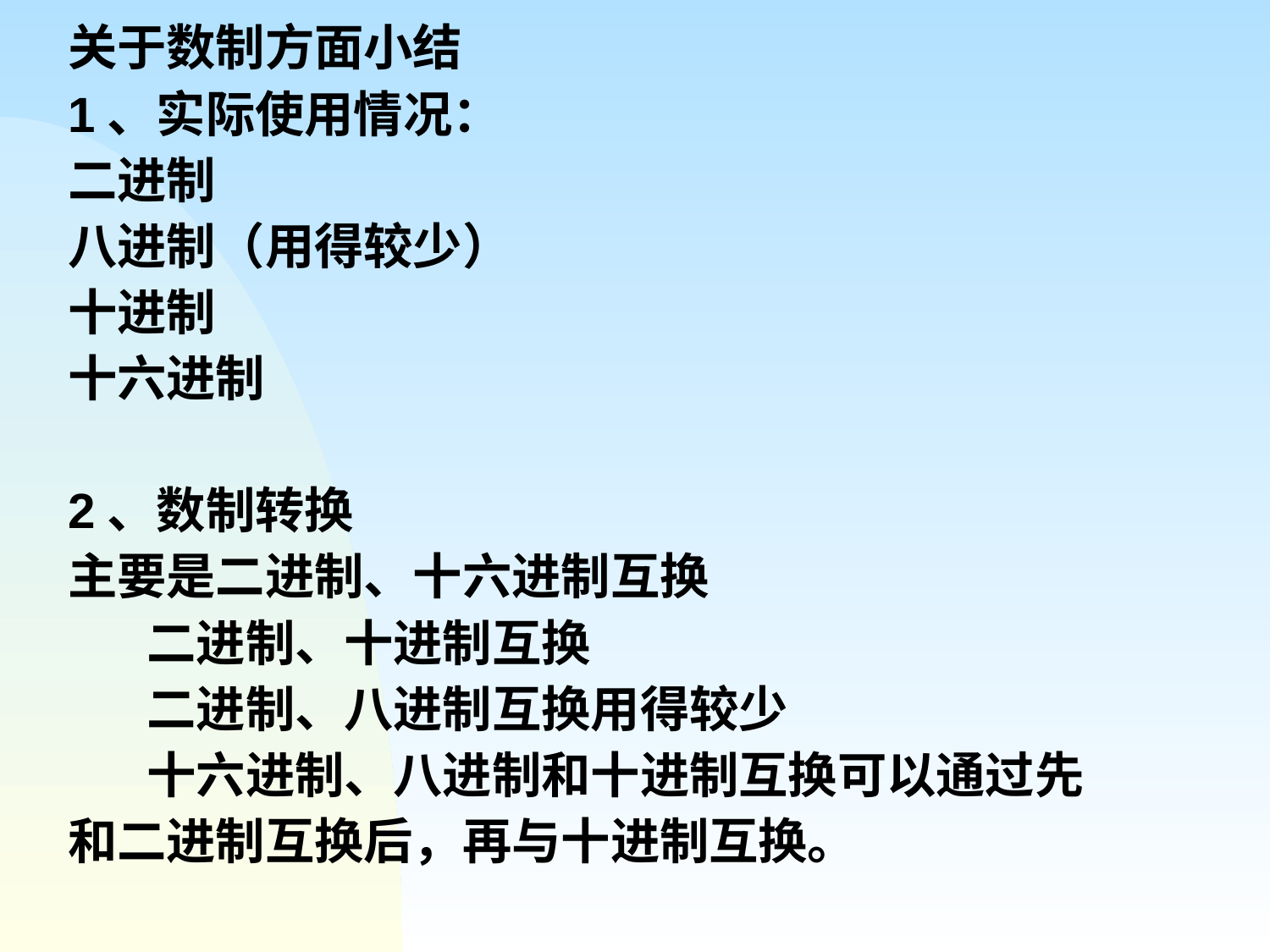

关于数制方面小结
1、实际使用情况：
二进制
八进制（用得较少）
十进制
十六进制

2、数制转换
主要是二进制、十六进制互换
      二进制、十进制互换
      二进制、八进制互换用得较少
      十六进制、八进制和十进制互换可以通过先
和二进制互换后，再与十进制互换。
25